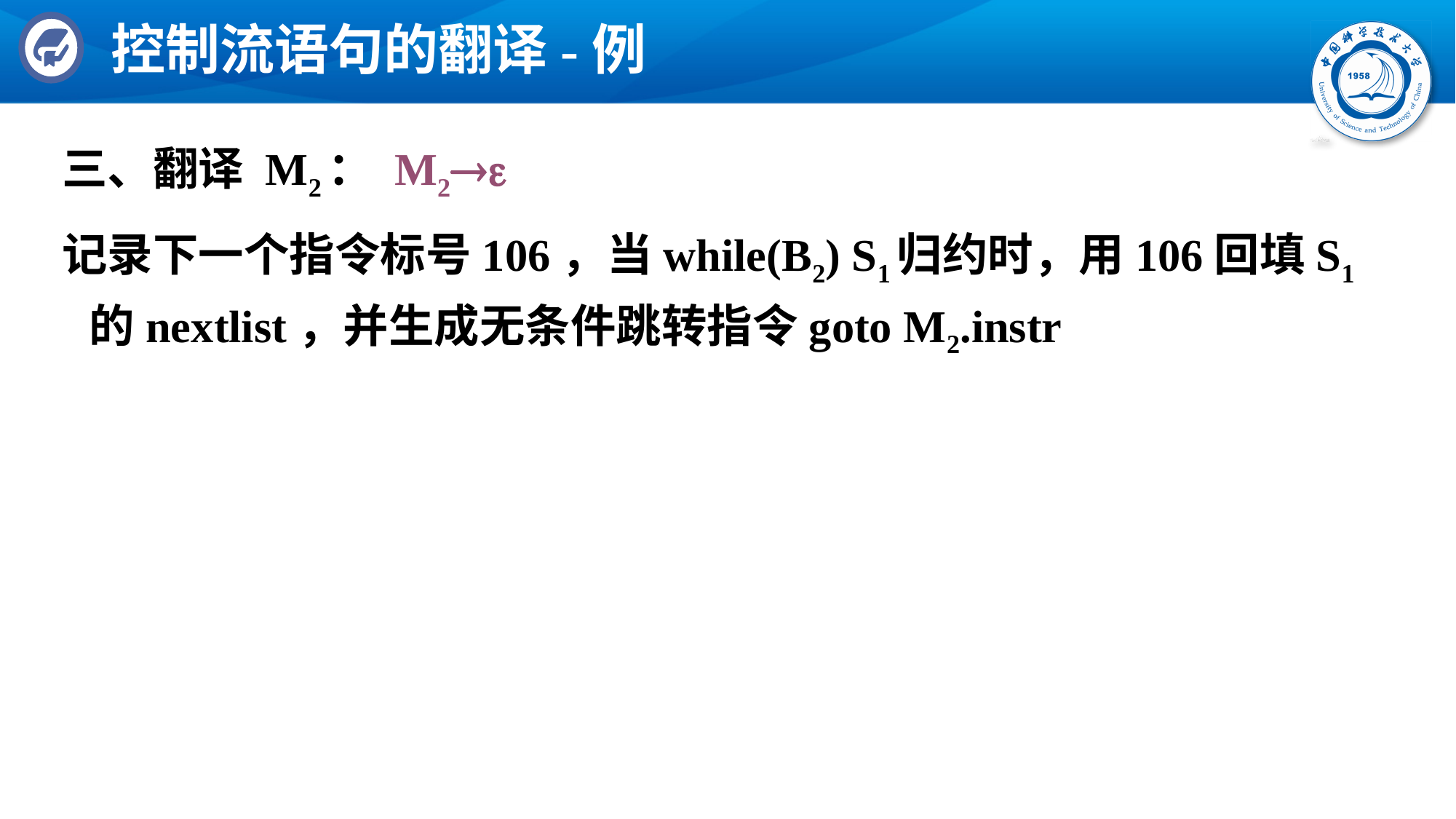

# 控制流语句的翻译-例
三、翻译 M2： M2→ε
记录下一个指令标号106，当while(B2) S1归约时，用106回填S1的nextlist，并生成无条件跳转指令goto M2.instr108) c := c + 1  // S1→A1   S1.nextlist={}
(109) goto 106   // 转至循环入口(106)
S2.nextlist: { 107 } //转至循环外部={}